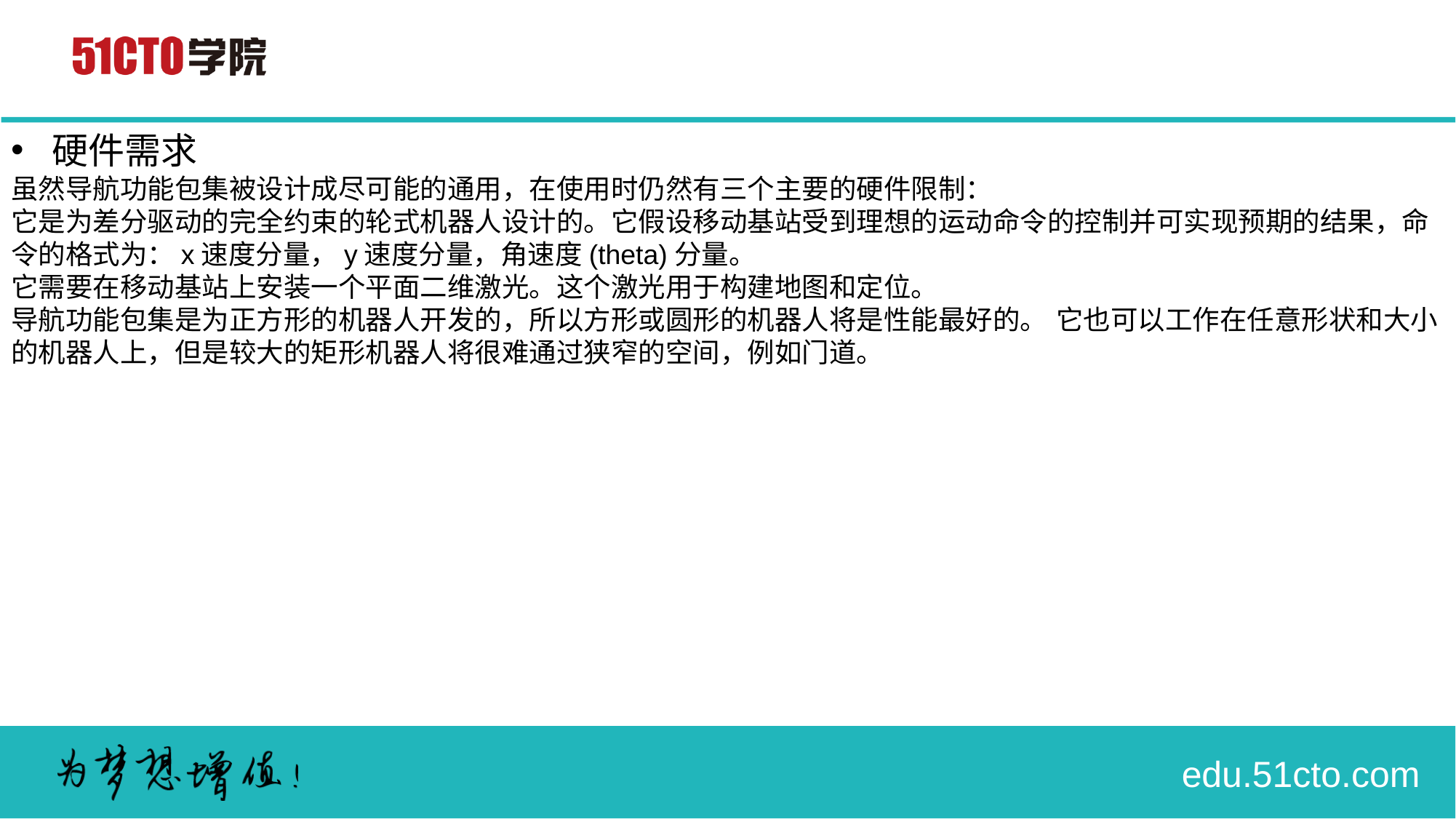

硬件需求
虽然导航功能包集被设计成尽可能的通用，在使用时仍然有三个主要的硬件限制：
它是为差分驱动的完全约束的轮式机器人设计的。它假设移动基站受到理想的运动命令的控制并可实现预期的结果，命令的格式为：x速度分量，y速度分量，角速度(theta)分量。
它需要在移动基站上安装一个平面二维激光。这个激光用于构建地图和定位。
导航功能包集是为正方形的机器人开发的，所以方形或圆形的机器人将是性能最好的。 它也可以工作在任意形状和大小的机器人上，但是较大的矩形机器人将很难通过狭窄的空间，例如门道。